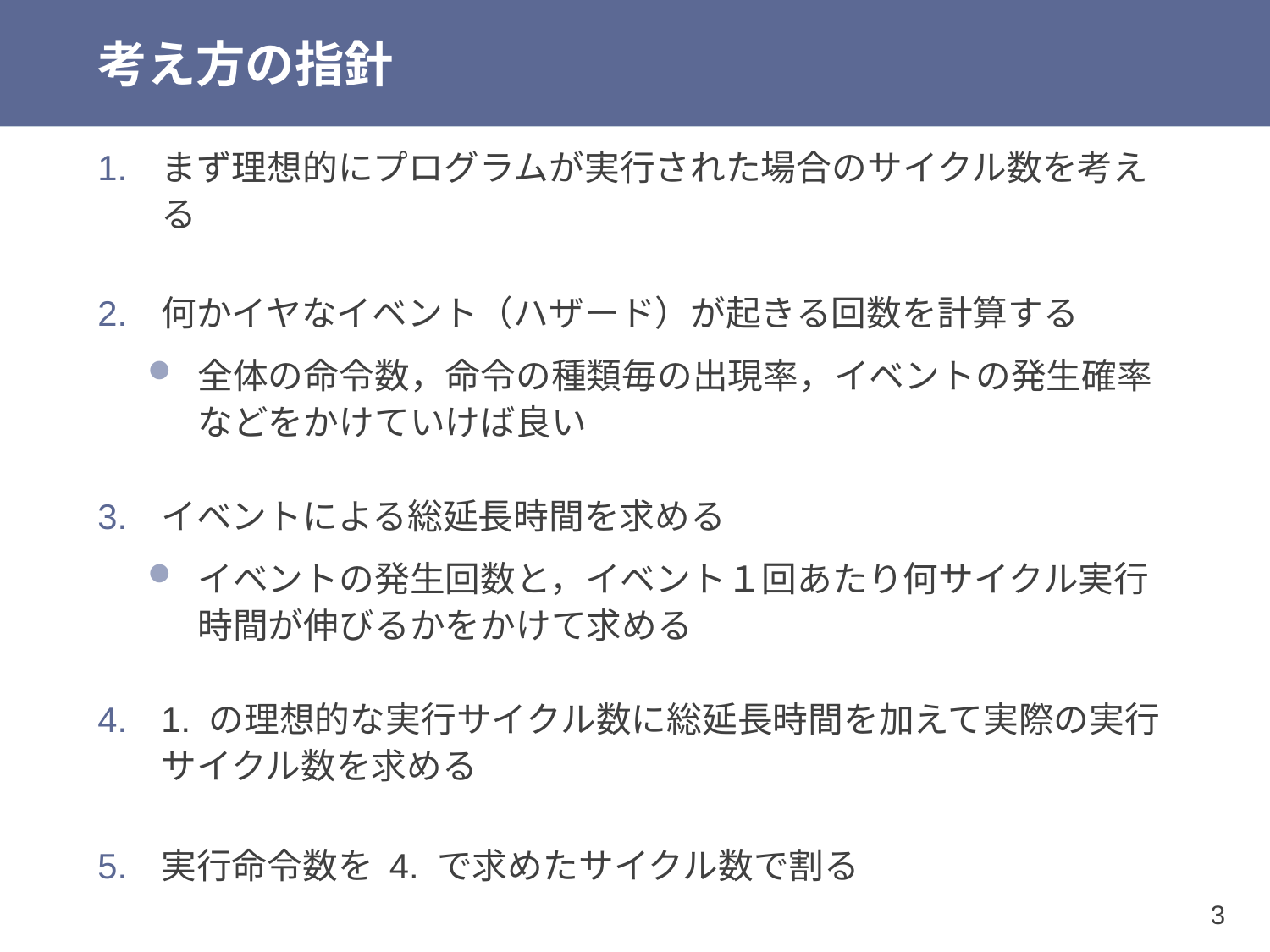

# 考え方の指針
まず理想的にプログラムが実行された場合のサイクル数を考える
何かイヤなイベント（ハザード）が起きる回数を計算する
全体の命令数，命令の種類毎の出現率，イベントの発生確率などをかけていけば良い
イベントによる総延長時間を求める
イベントの発生回数と，イベント１回あたり何サイクル実行時間が伸びるかをかけて求める
1. の理想的な実行サイクル数に総延長時間を加えて実際の実行サイクル数を求める
実行命令数を 4. で求めたサイクル数で割る